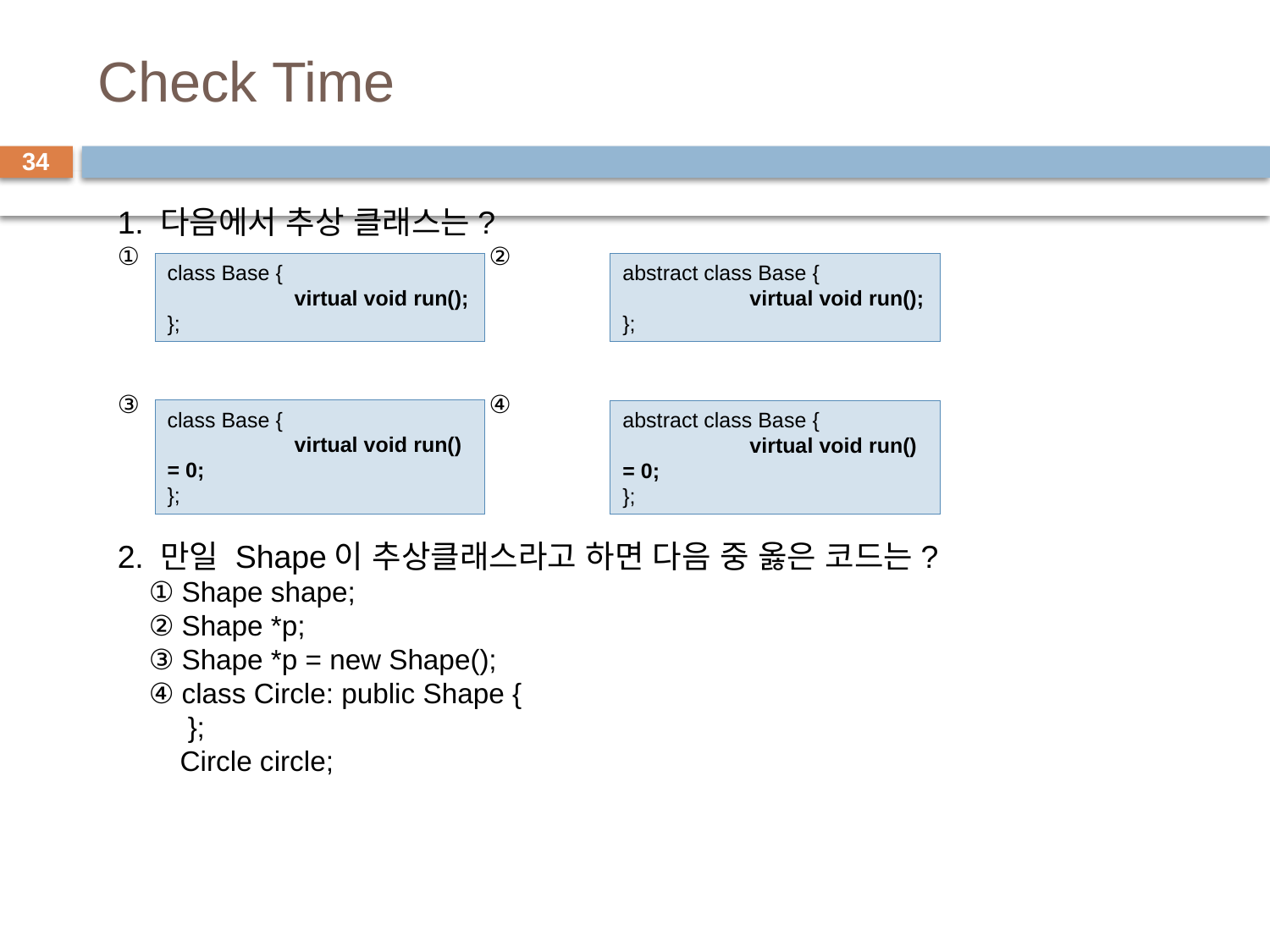

# Check Time
34
1. 다음에서 추상 클래스는?
①                                                  ②

③                                                  ④

2. 만일 Shape이 추상클래스라고 하면 다음 중 옳은 코드는?
    ① Shape shape;
    ② Shape *p;
    ③ Shape *p = new Shape();
    ④ class Circle: public Shape {
         };
        Circle circle;

class Base {
	virtual void run();
};
abstract class Base {
	virtual void run();
};
class Base {
	virtual void run() = 0;
};
abstract class Base {
	virtual void run() = 0;
};